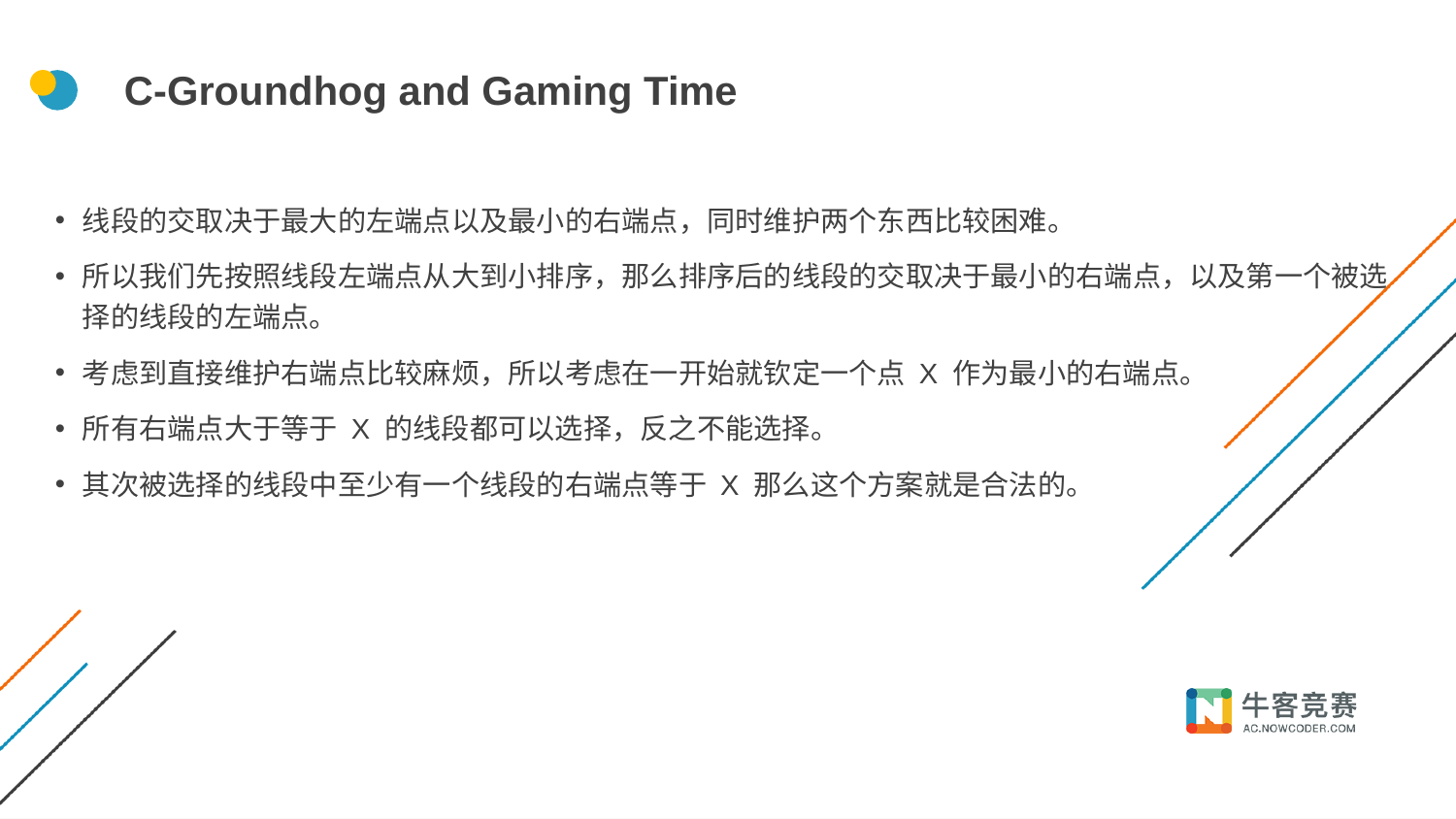

# C-Groundhog and Gaming Time
线段的交取决于最大的左端点以及最小的右端点，同时维护两个东西比较困难。
所以我们先按照线段左端点从大到小排序，那么排序后的线段的交取决于最小的右端点，以及第一个被选择的线段的左端点。
考虑到直接维护右端点比较麻烦，所以考虑在一开始就钦定一个点 X 作为最小的右端点。
所有右端点大于等于 X 的线段都可以选择，反之不能选择。
其次被选择的线段中至少有一个线段的右端点等于 X 那么这个方案就是合法的。